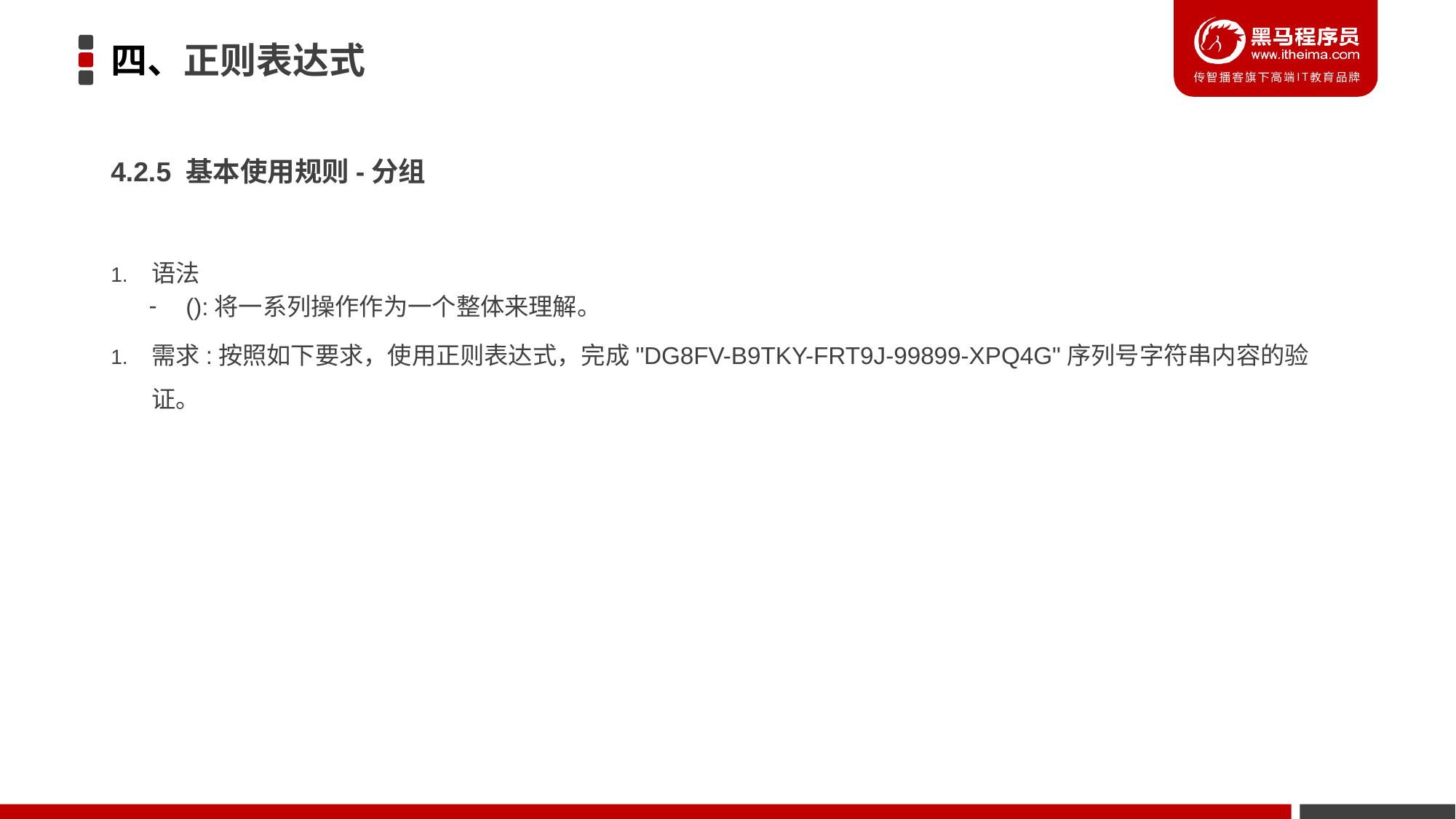

# 四、正则表达式
4.2.5 基本使用规则-分组
语法
():将一系列操作作为一个整体来理解。
需求:按照如下要求，使用正则表达式，完成"DG8FV-B9TKY-FRT9J-99899-XPQ4G"序列号字符串内容的验证。